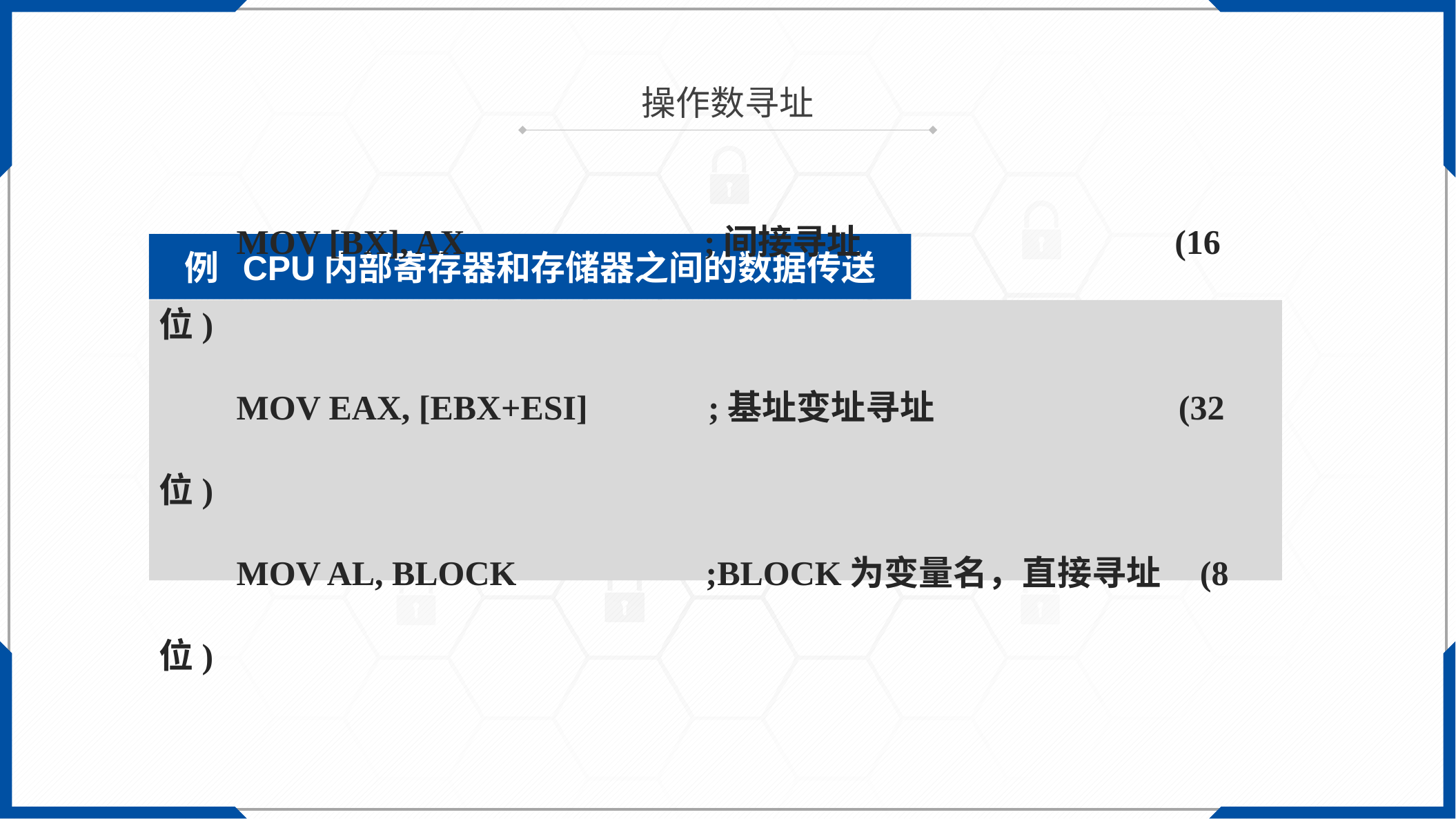

操作数寻址
例  CPU内部寄存器和存储器之间的数据传送

　　MOV [BX], AX　　　　　　  ;间接寻址　　　　                 　(16位)
　　MOV EAX, [EBX+ESI]　　　;基址变址寻址　　　                 (32位)
　　MOV AL, BLOCK　　　　　;BLOCK为变量名，直接寻址    (8位)